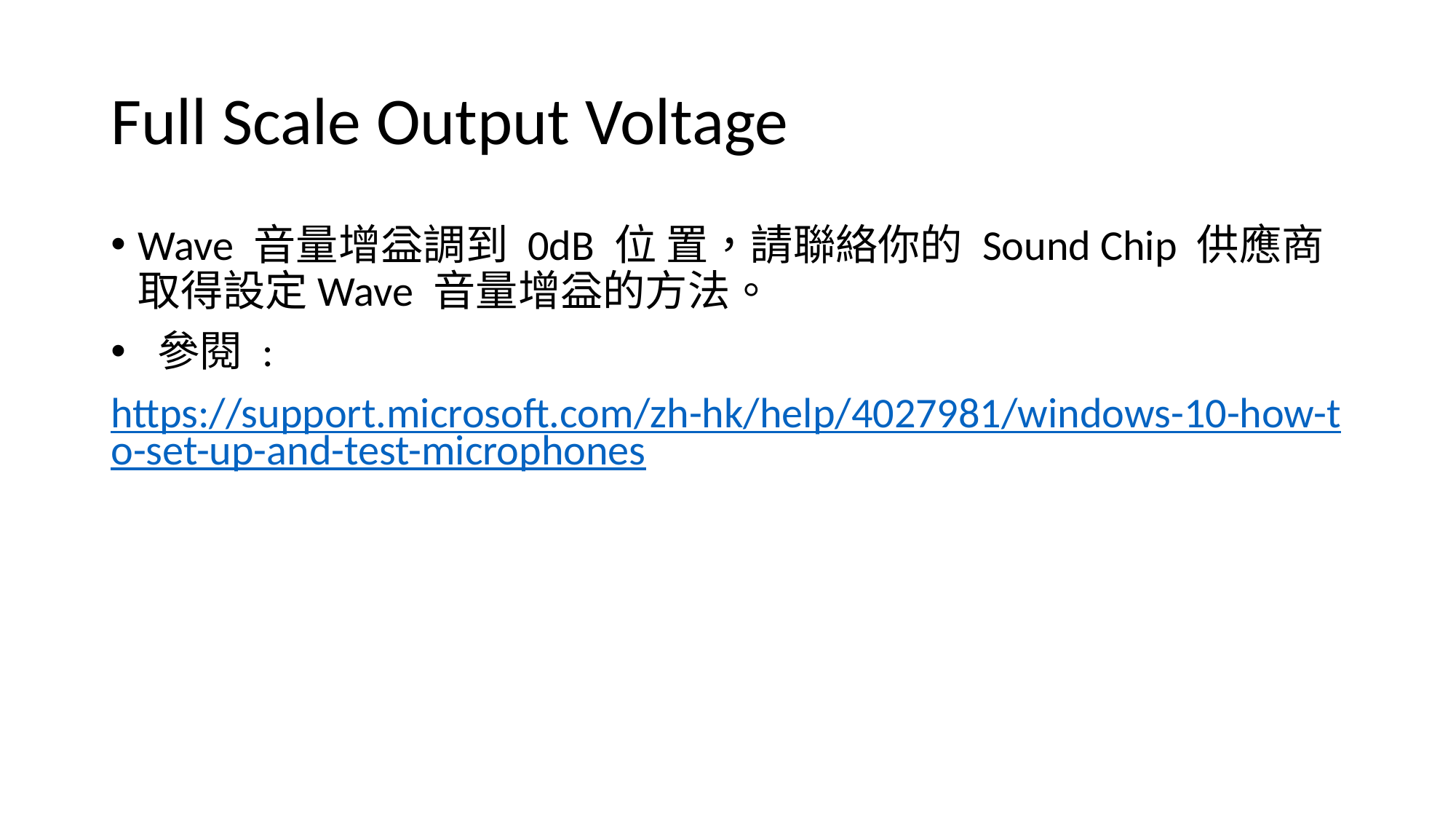

# Full Scale Output Voltage
Wave 音量增益調到 0dB 位 置，請聯絡你的 Sound Chip 供應商取得設定Wave 音量增益的方法。
 參閱 :
https://support.microsoft.com/zh-hk/help/4027981/windows-10-how-to-set-up-and-test-microphones